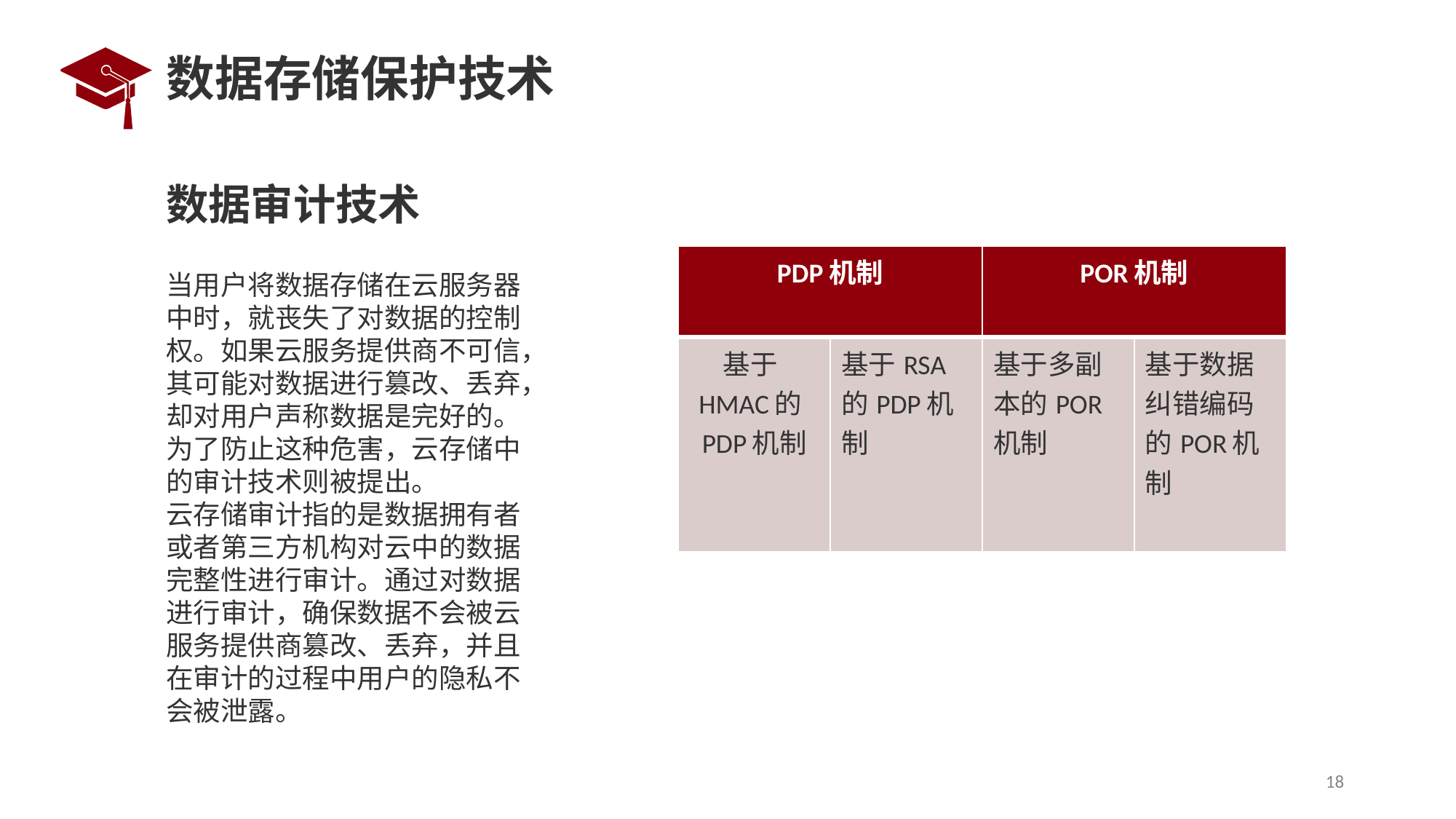

# 数据存储保护技术
数据审计技术
| PDP机制 |  | POR机制 |  |
| --- | --- | --- | --- |
| 基于HMAC的PDP机制 | 基于RSA的PDP机制 | 基于多副本的POR机制 | 基于数据纠错编码的POR机制 |
当用户将数据存储在云服务器中时，就丧失了对数据的控制权。如果云服务提供商不可信，其可能对数据进行篡改、丢弃，却对用户声称数据是完好的。为了防止这种危害，云存储中的审计技术则被提出。
云存储审计指的是数据拥有者或者第三方机构对云中的数据完整性进行审计。通过对数据进行审计，确保数据不会被云服务提供商篡改、丢弃，并且在审计的过程中用户的隐私不会被泄露。
18